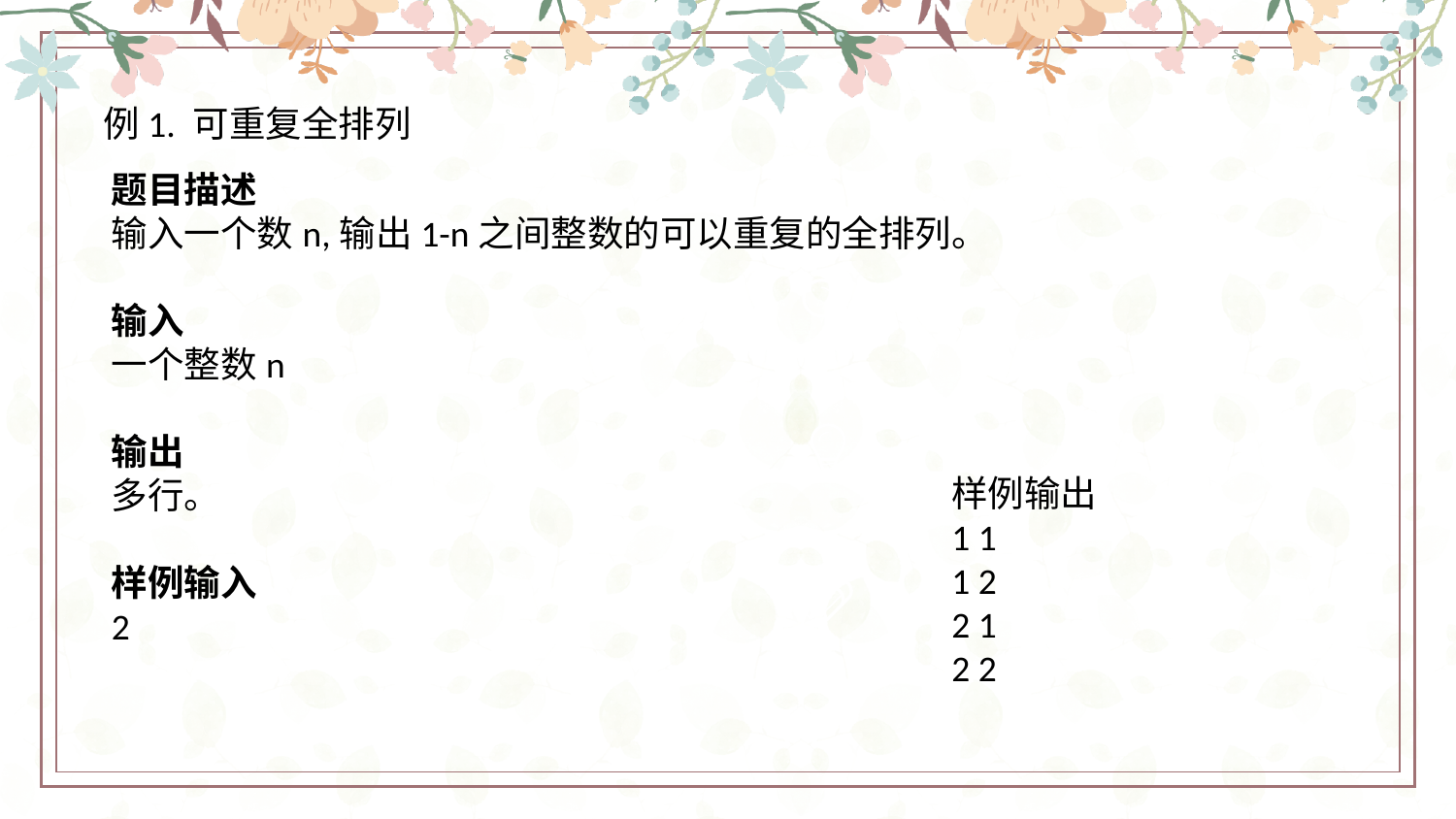

例1. 可重复全排列
题目描述
输入一个数n,输出1-n之间整数的可以重复的全排列。

输入
一个整数n

输出
多行。

样例输入
2

样例输出
1 1
1 2
2 1
2 2